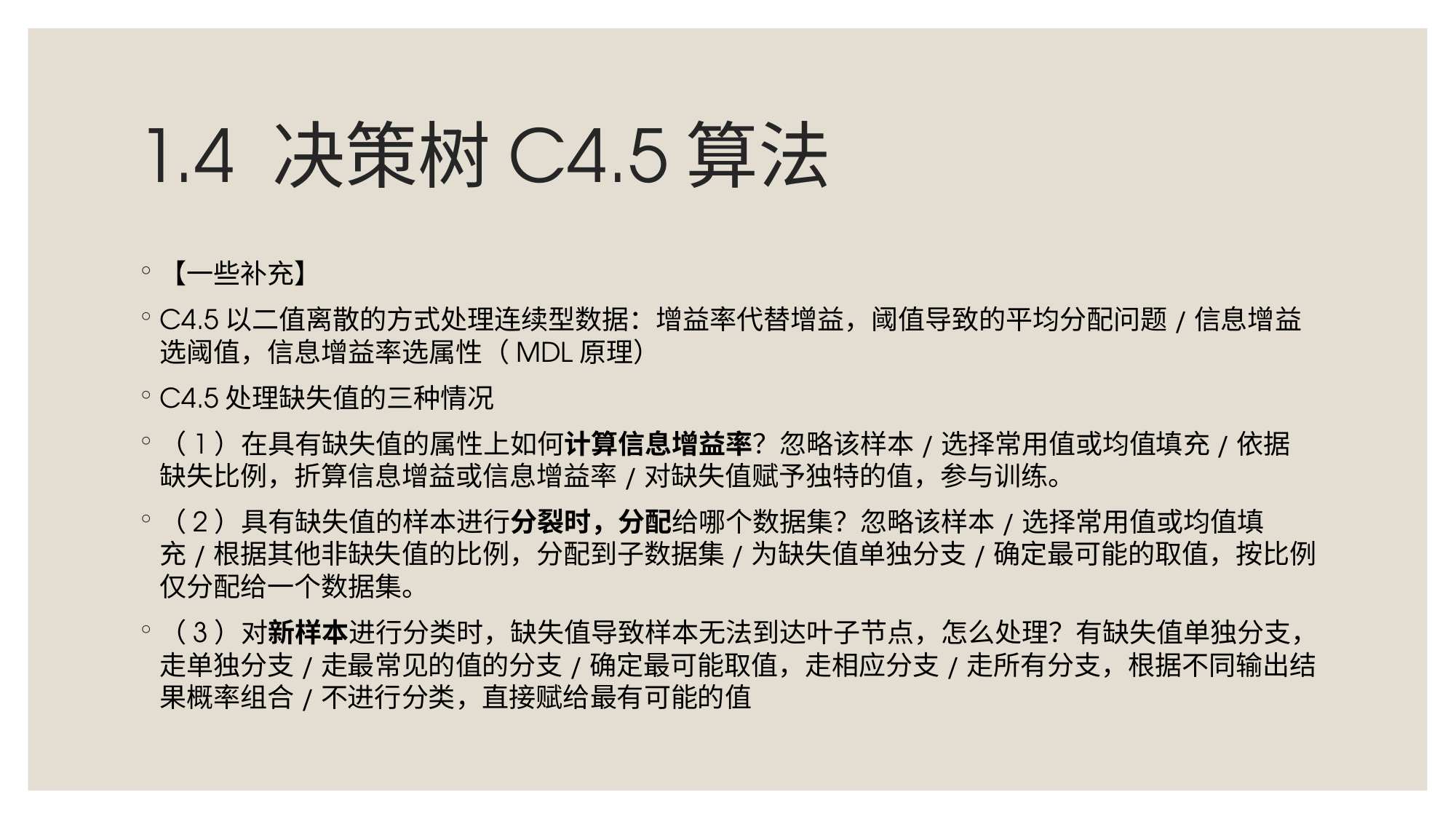

# 1.4 决策树C4.5算法
【一些补充】
C4.5以二值离散的方式处理连续型数据：增益率代替增益，阈值导致的平均分配问题/信息增益选阈值，信息增益率选属性（MDL原理）
C4.5处理缺失值的三种情况
（1）在具有缺失值的属性上如何计算信息增益率？忽略该样本/选择常用值或均值填充/依据缺失比例，折算信息增益或信息增益率/对缺失值赋予独特的值，参与训练。
（2）具有缺失值的样本进行分裂时，分配给哪个数据集？忽略该样本/选择常用值或均值填充/根据其他非缺失值的比例，分配到子数据集/为缺失值单独分支/确定最可能的取值，按比例仅分配给一个数据集。
（3）对新样本进行分类时，缺失值导致样本无法到达叶子节点，怎么处理？有缺失值单独分支，走单独分支/走最常见的值的分支/确定最可能取值，走相应分支/走所有分支，根据不同输出结果概率组合/不进行分类，直接赋给最有可能的值